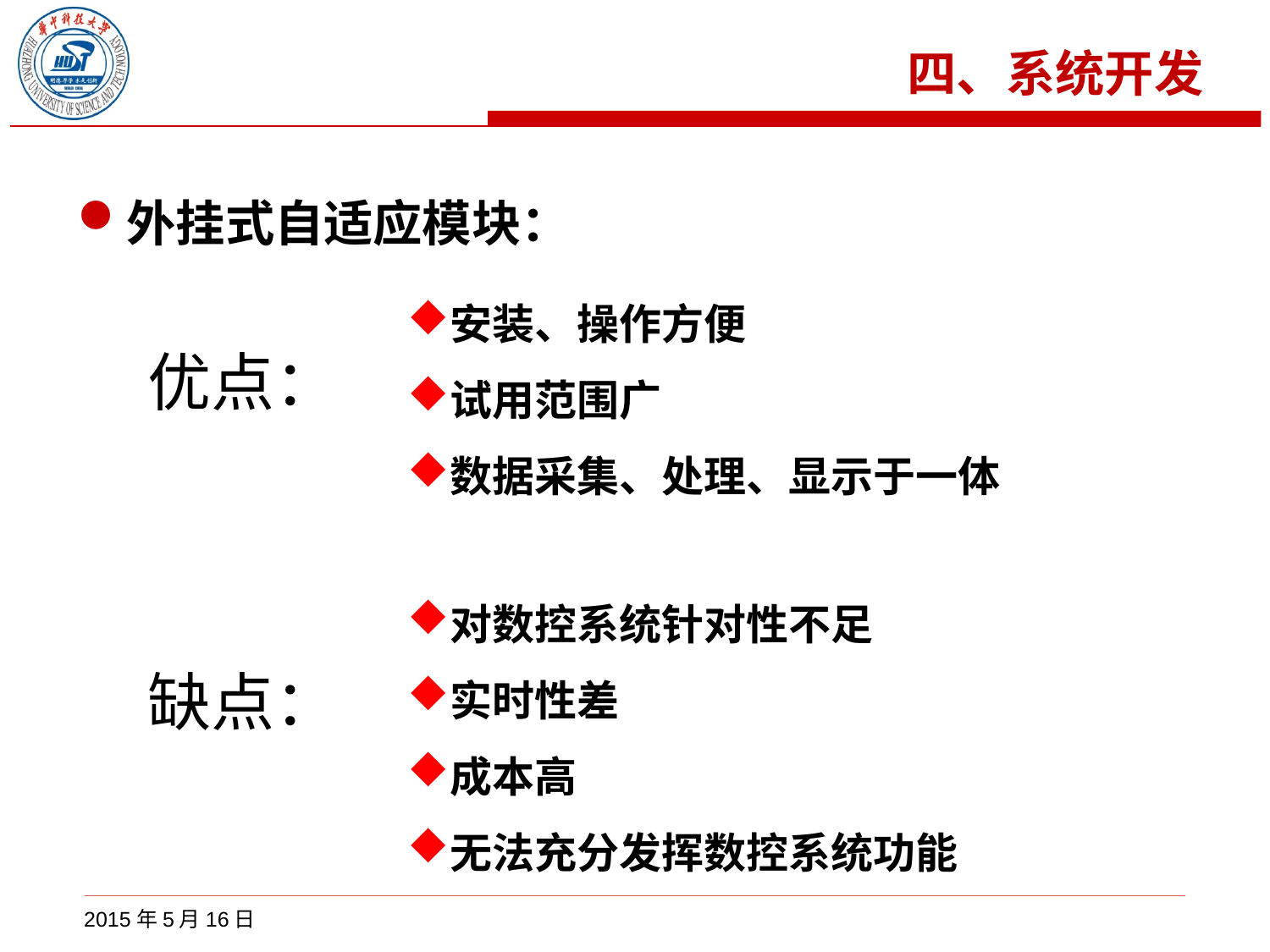

四、系统开发
外挂式自适应模块：
安装、操作方便
试用范围广
数据采集、处理、显示于一体
优点：
对数控系统针对性不足
实时性差
成本高
无法充分发挥数控系统功能
缺点：
2015年5月16日